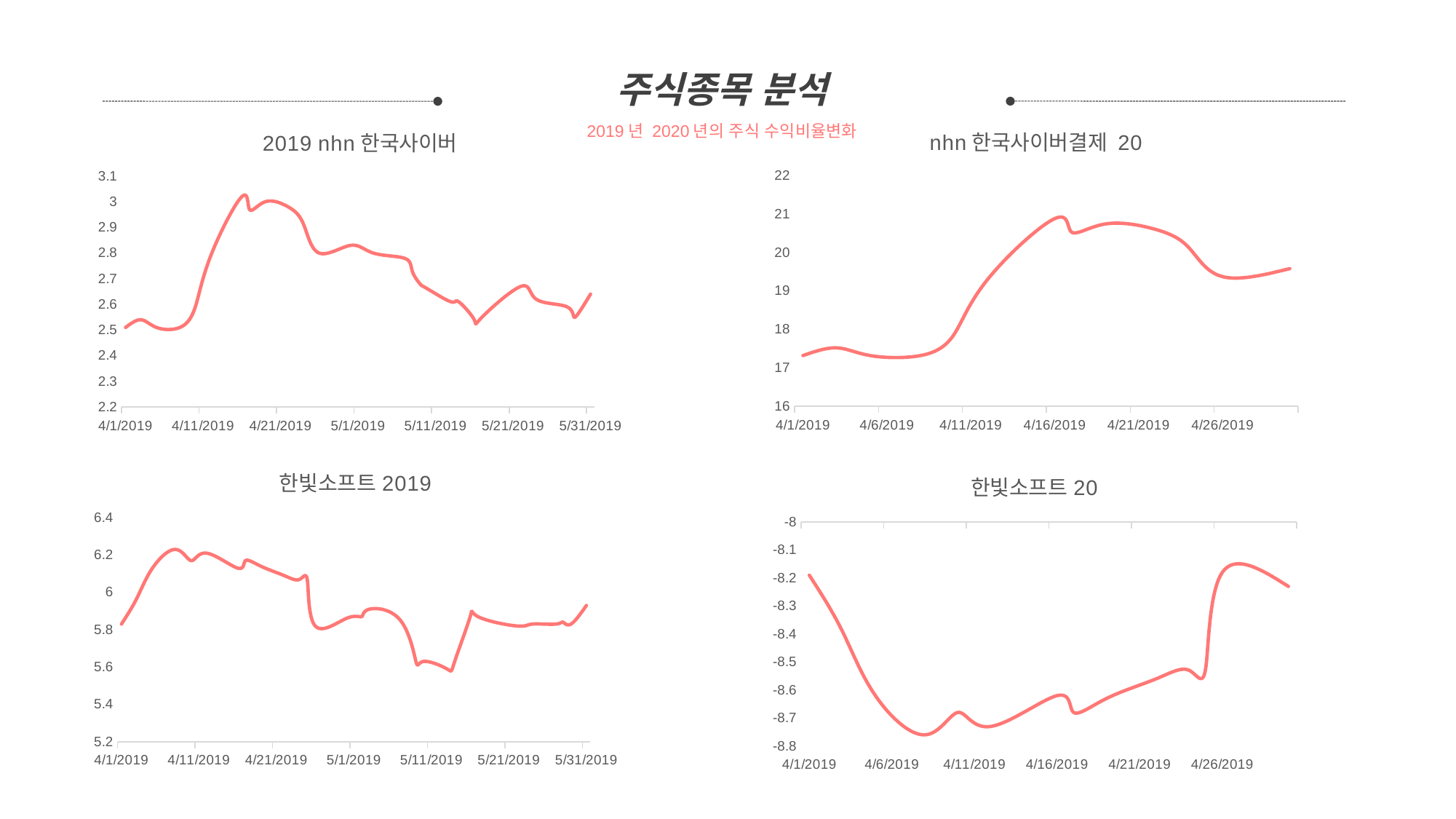

주식종목 분석
2019년 2020년의 주식 수익비율변화

### Chart: nhn한국사이버결제 20

| Category | 주가수익비율 |
|---|---|
| 43585 | 19.58 |
| 43563 | 17.32 |
| 43571 | 20.88 |
| 43558 | 17.52 |
| 43565 | 17.87 |
| 43574 | 20.74 |
| 43556 | 17.32 |
| 43572 | 20.53 |
| 43579 | 20.12 |
| 43567 | 19.3 |
| 43577 | 20.6 |
| 43560 | 17.32 |
| 43581 | 19.37 |

### Chart: 2019 nhn한국사이버

| Category | 주가수익비율 |
|---|---|
| 43585 | 2.83 |
| 43563 | 2.51 |
| 43571 | 3.02 |
| 43558 | 2.54 |
| 43565 | 2.59 |
| 43574 | 3.0 |
| 43556 | 2.51 |
| 43572 | 2.97 |
| 43579 | 2.91 |
| 43567 | 2.79 |
| 43577 | 2.98 |
| 43560 | 2.51 |
| 43581 | 2.8 |
| 43588 | 2.8 |
| 43601 | 2.54 |
| 43593 | 2.73 |
| 43598 | 2.61 |
| 43594 | 2.68 |
| 43613 | 2.59 |
| 43616 | 2.64 |
| 43607 | 2.67 |
| 43602 | 2.55 |
| 43599 | 2.61 |
| 43592 | 2.78 |
| 43595 | 2.66 |
| 43609 | 2.62 |
| 43614 | 2.55 |

### Chart: 한빛소프트2019

| Category | 주가수익비율 |
|---|---|
| 43579 | 6.07 |
| 43565 | 6.17 |
| 43556 | 5.83 |
| 43563 | 6.23 |
| 43574 | 6.14 |
| 43571 | 6.13 |
| 43572 | 6.17 |
| 43558 | 5.97 |
| 43585 | 5.86 |
| 43580 | 6.06 |
| 43577 | 6.09 |
| 43560 | 6.13 |
| 43581 | 5.82 |
| 43567 | 6.21 |
| 43594 | 5.63 |
| 43588 | 5.91 |
| 43601 | 5.87 |
| 43598 | 5.59 |
| 43616 | 5.93 |
| 43612 | 5.83 |
| 43607 | 5.82 |
| 43613 | 5.84 |
| 43587 | 5.87 |
| 43595 | 5.63 |
| 43599 | 5.63 |
| 43602 | 5.87 |
| 43592 | 5.85 |
| 43614 | 5.83 |
| 43609 | 5.83 |

### Chart: 한빛소프트20

| Category | 주가수익비율 |
|---|---|
| 43579 | -8.53 |
| 43565 | -8.68 |
| 43556 | -8.19 |
| 43563 | -8.76 |
| 43574 | -8.63 |
| 43571 | -8.62 |
| 43572 | -8.68 |
| 43558 | -8.39 |
| 43585 | -8.23 |
| 43580 | -8.52 |
| 43577 | -8.56 |
| 43560 | -8.62 |
| 43581 | -8.18 |
| 43567 | -8.73 |